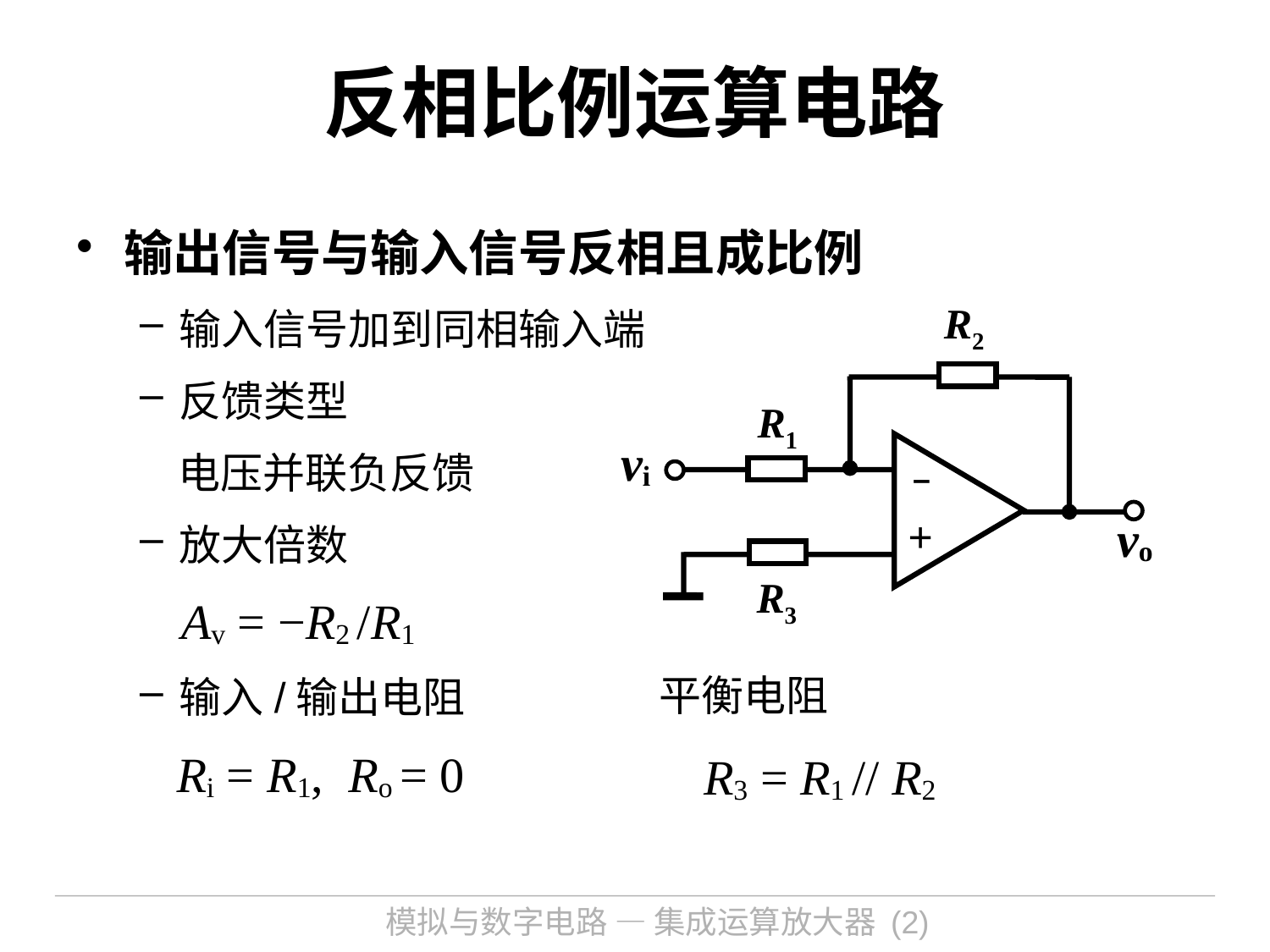

# 反相比例运算电路
输出信号与输入信号反相且成比例
输入信号加到同相输入端
反馈类型
   电压并联负反馈
放大倍数
   Av = −R2 /R1
输入/输出电阻
   Ri = R1,  Ro = 0
R2

R1
vi

 –

+

vo

R3

平衡电阻
R3 = R1 // R2

模拟与数字电路 — 集成运算放大器 (2)
6